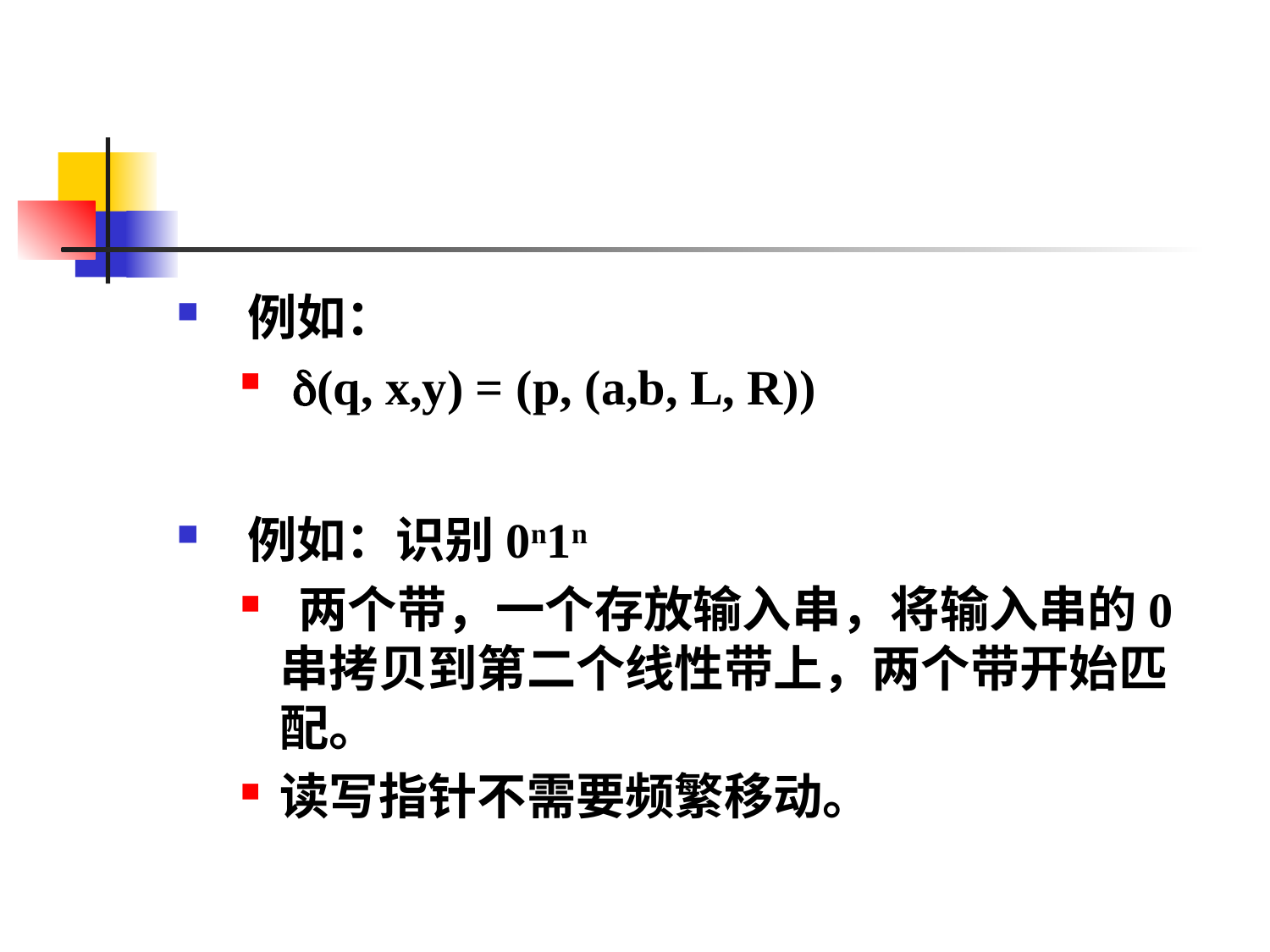

#
 例如：
 δ(q, x,y) = (p, (a,b, L, R))

 例如：识别0n1n
 两个带，一个存放输入串，将输入串的0串拷贝到第二个线性带上，两个带开始匹配。
读写指针不需要频繁移动。